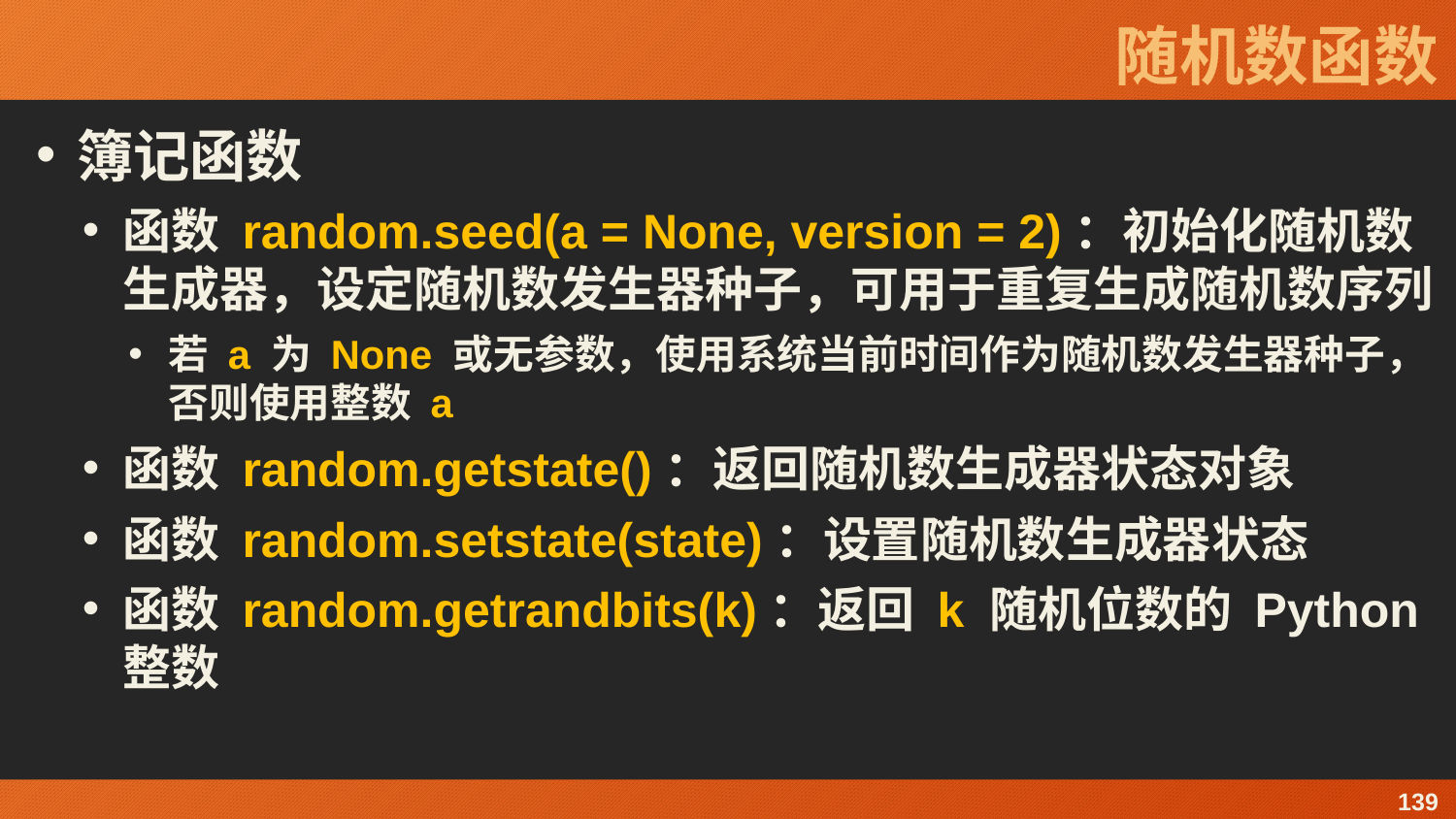

# 随机数函数
簿记函数
函数 random.seed(a = None, version = 2)：初始化随机数生成器，设定随机数发生器种子，可用于重复生成随机数序列
若 a 为 None 或无参数，使用系统当前时间作为随机数发生器种子，否则使用整数 a
函数 random.getstate()：返回随机数生成器状态对象
函数 random.setstate(state)：设置随机数生成器状态
函数 random.getrandbits(k)：返回 k 随机位数的 Python 整数
139